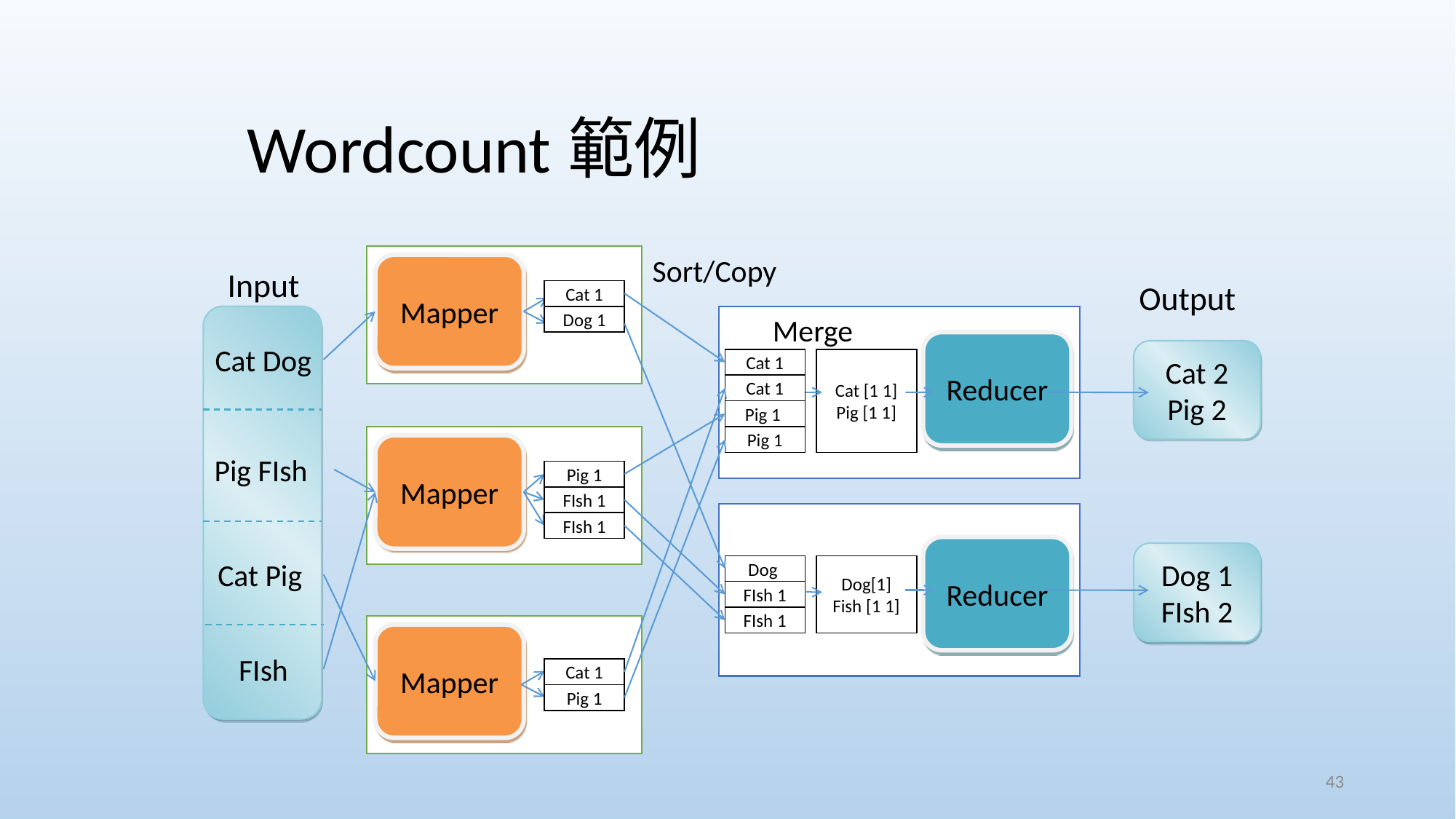

# Wordcount範例

Sort/Copy
Mapper
Input
Output
Cat 1

Merge
Dog 1
Reducer
Cat Dog
Cat 2
Pig 2
Cat 1
Cat [1 1]
Pig [1 1]
Cat 1
Pig 1

Pig 1
Mapper
Pig FIsh
Pig 1
FIsh 1

FIsh 1
Reducer
Dog 1
FIsh 2
Cat Pig
Dog
Dog[1]
Fish [1 1]
FIsh 1
FIsh 1

Mapper
FIsh
Cat 1
Pig 1
43